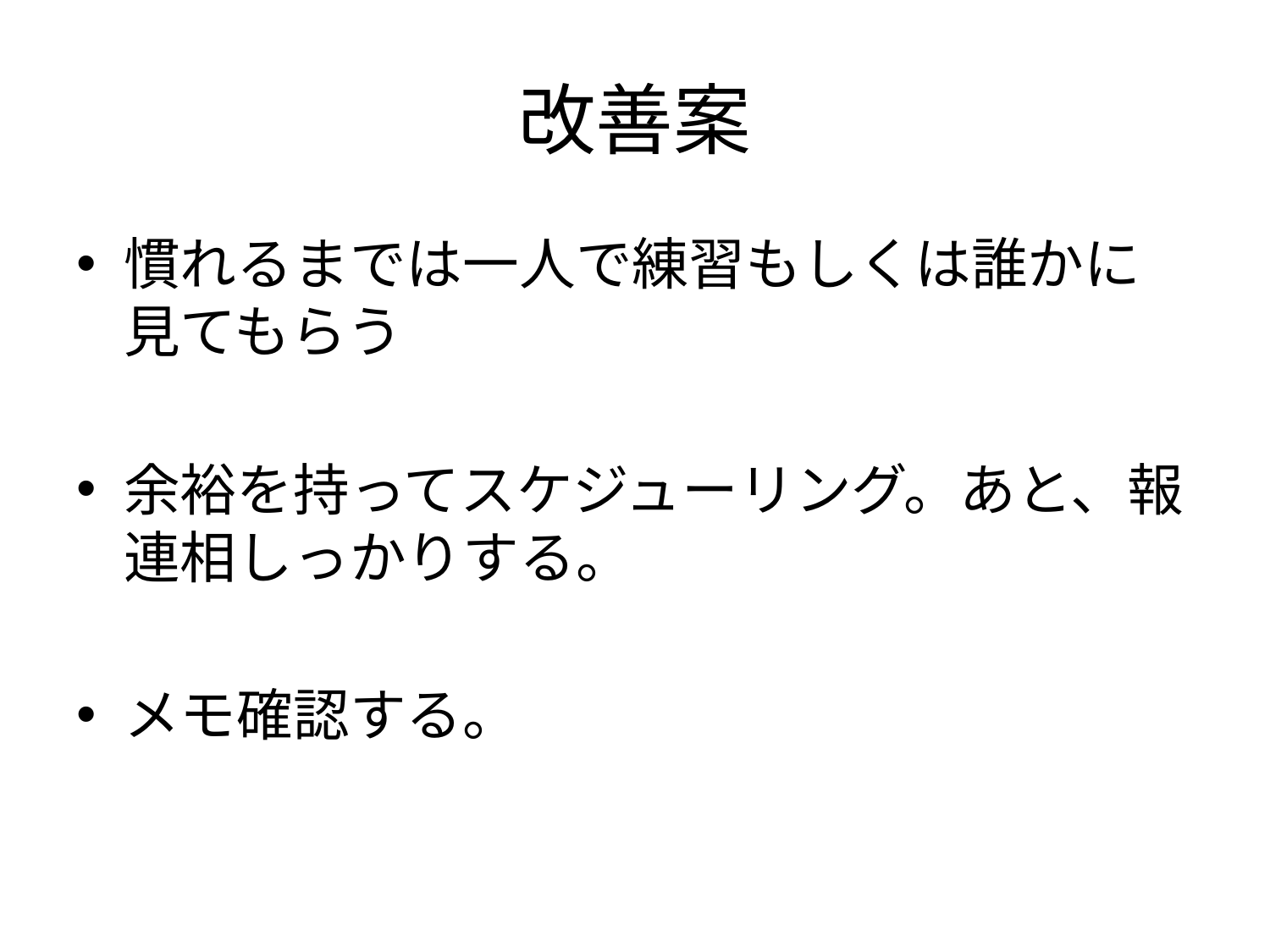

# 改善案
慣れるまでは一人で練習もしくは誰かに見てもらう

余裕を持ってスケジューリング。あと、報連相しっかりする。

メモ確認する。